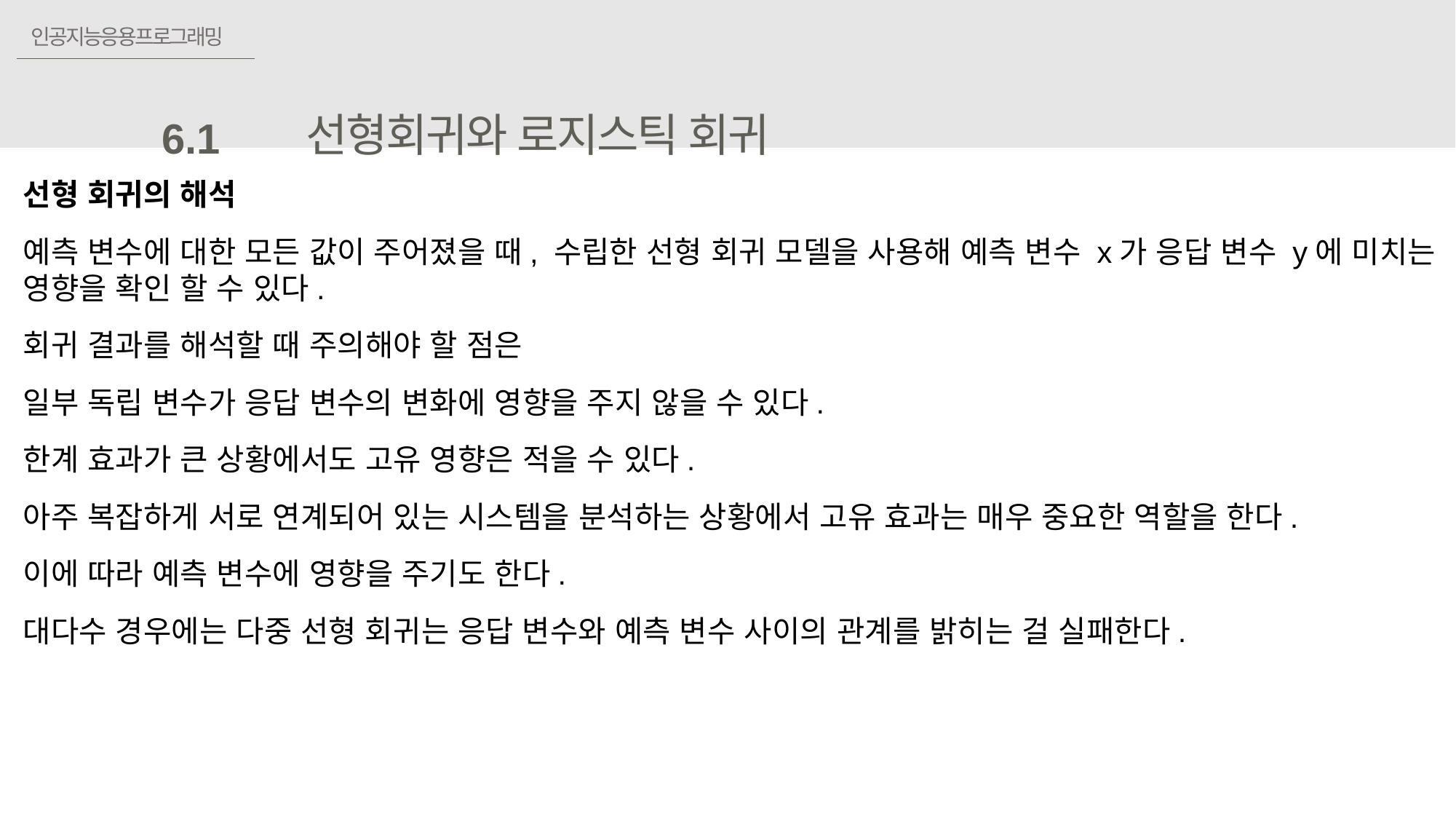

인공지능응용프로그래밍
# 6.1	 선형회귀와 로지스틱 회귀

선형 회귀의 해석
예측 변수에 대한 모든 값이 주어졌을 때, 수립한 선형 회귀 모델을 사용해 예측 변수 x가 응답 변수 y에 미치는 영향을 확인 할 수 있다.
회귀 결과를 해석할 때 주의해야 할 점은
일부 독립 변수가 응답 변수의 변화에 영향을 주지 않을 수 있다.
한계 효과가 큰 상황에서도 고유 영향은 적을 수 있다.
아주 복잡하게 서로 연계되어 있는 시스템을 분석하는 상황에서 고유 효과는 매우 중요한 역할을 한다.
이에 따라 예측 변수에 영향을 주기도 한다.
대다수 경우에는 다중 선형 회귀는 응답 변수와 예측 변수 사이의 관계를 밝히는 걸 실패한다.